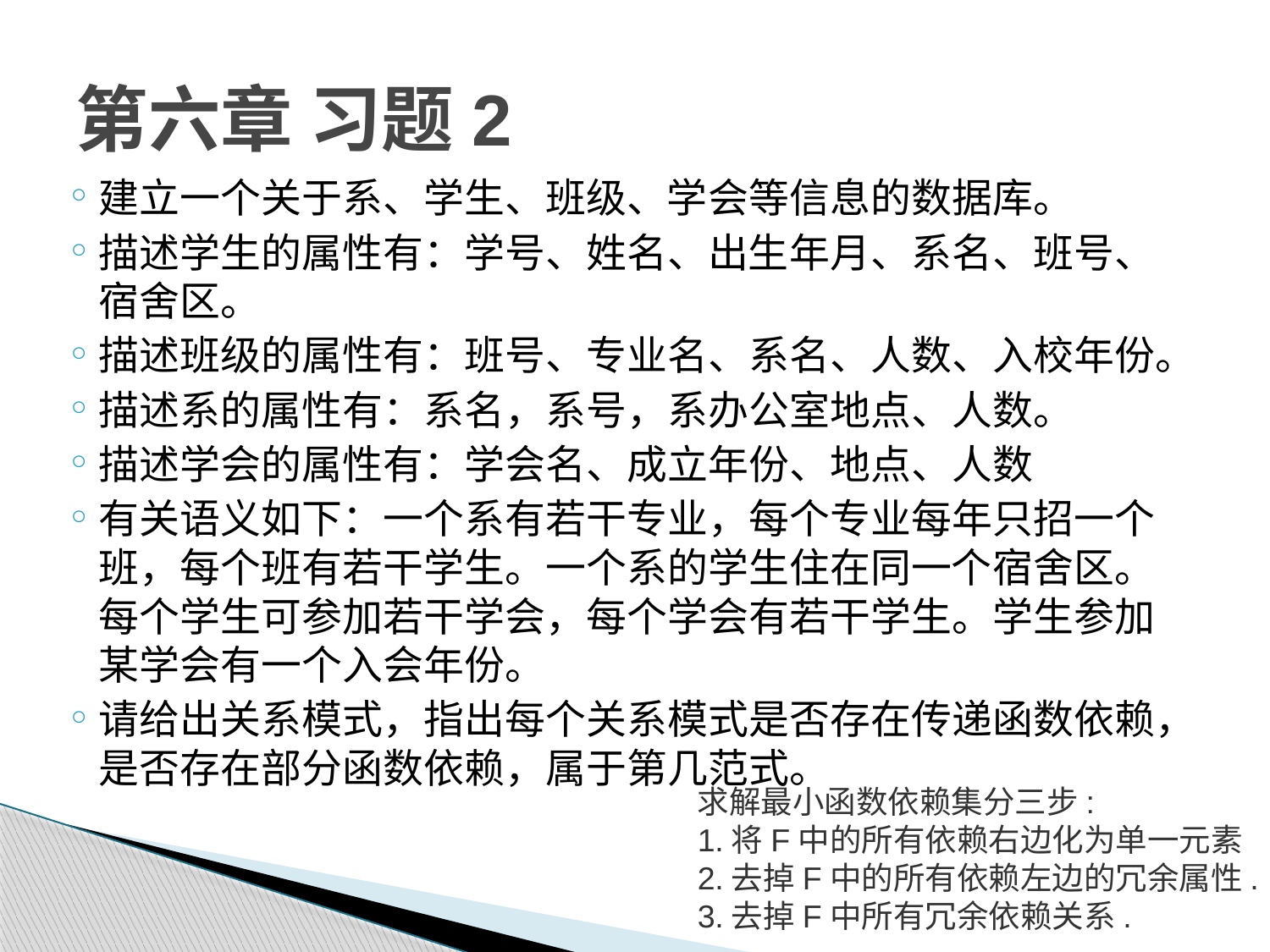

# 第六章 习题2
建立一个关于系、学生、班级、学会等信息的数据库。
描述学生的属性有：学号、姓名、出生年月、系名、班号、宿舍区。
描述班级的属性有：班号、专业名、系名、人数、入校年份。
描述系的属性有：系名，系号，系办公室地点、人数。
描述学会的属性有：学会名、成立年份、地点、人数
有关语义如下：一个系有若干专业，每个专业每年只招一个班，每个班有若干学生。一个系的学生住在同一个宿舍区。每个学生可参加若干学会，每个学会有若干学生。学生参加某学会有一个入会年份。
请给出关系模式，指出每个关系模式是否存在传递函数依赖，是否存在部分函数依赖，属于第几范式。

求解最小函数依赖集分三步:
1.将F中的所有依赖右边化为单一元素
2.去掉F中的所有依赖左边的冗余属性.
3.去掉F中所有冗余依赖关系.